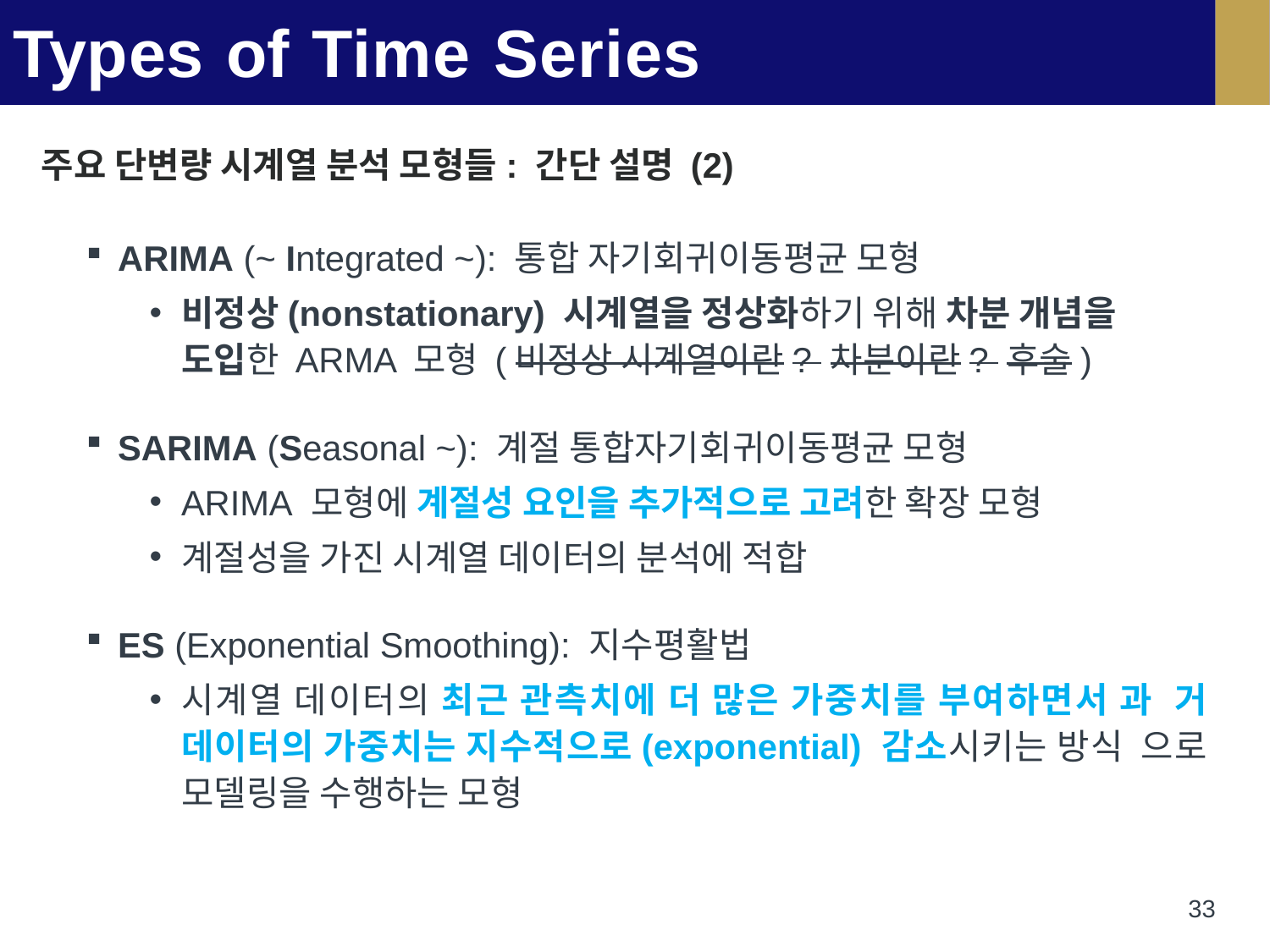

# Types of Time Series Analysis
주요 단변량 시계열 분석 모형들: 간단 설명 (2)

ARIMA (~ Integrated ~): 통합 자기회귀이동평균 모형
비정상(nonstationary) 시계열을 정상화하기 위해 차분 개념을  도입한 ARMA 모형 (비정상 시계열이란? 차분이란? 후술)

SARIMA (Seasonal ~): 계절 통합자기회귀이동평균 모형
ARIMA 모형에 계절성 요인을 추가적으로 고려한 확장 모형
계절성을 가진 시계열 데이터의 분석에 적합

ES (Exponential Smoothing): 지수평활법
시계열 데이터의 최근 관측치에 더 많은 가중치를 부여하면서 과  거 데이터의 가중치는 지수적으로(exponential) 감소시키는 방식  으로 모델링을 수행하는 모형
33